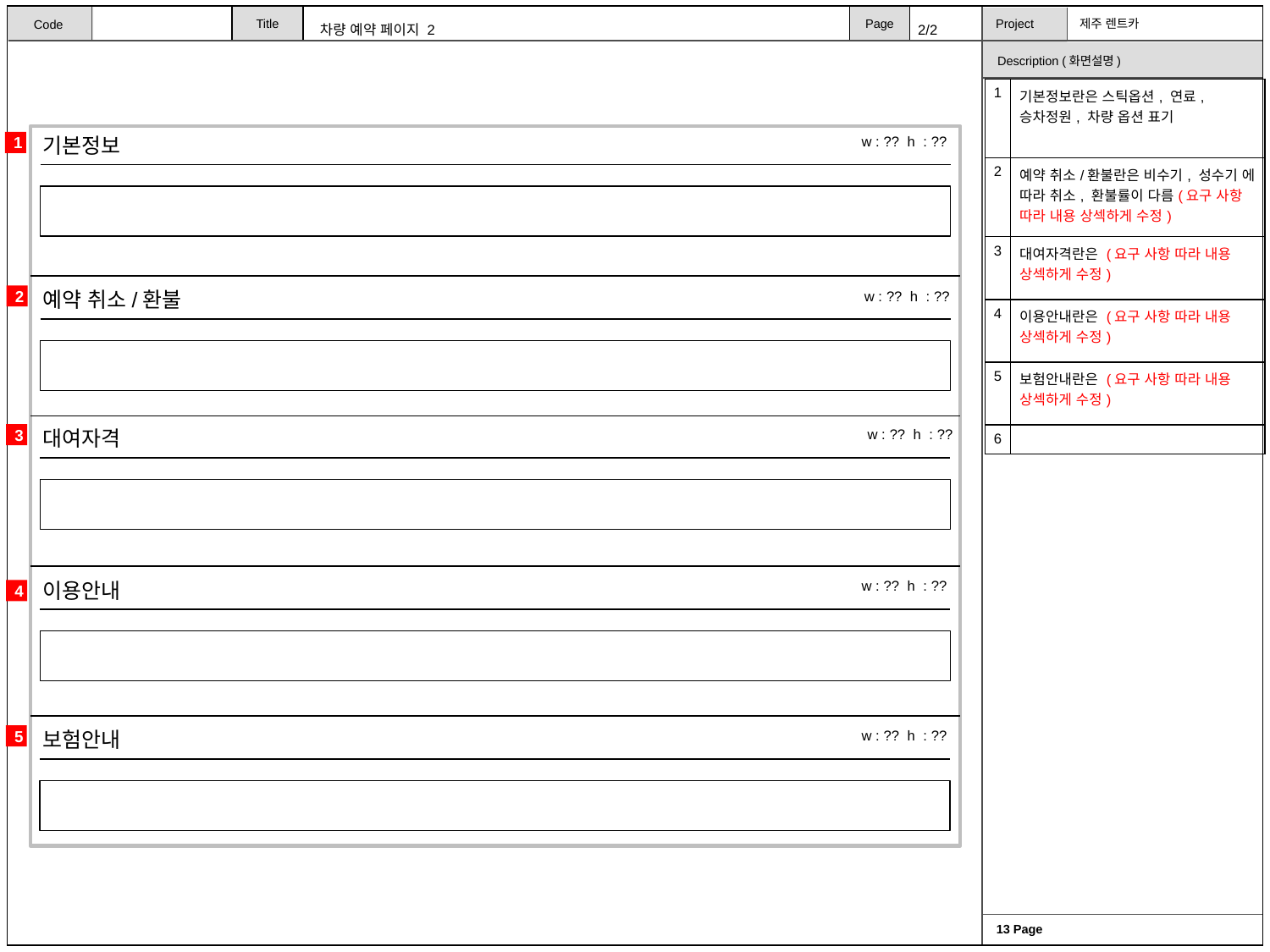

차량 예약 페이지 2
2/2
| 1 | 기본정보란은 스틱옵션, 연료, 승차정원, 차량 옵션 표기 |
| --- | --- |
| 2 | 예약 취소/환불란은 비수기, 성수기 에 따라 취소, 환불률이 다름(요구 사항 따라 내용 상섹하게 수정) |
| 3 | 대여자격란은 (요구 사항 따라 내용 상섹하게 수정) |
| 4 | 이용안내란은 (요구 사항 따라 내용 상섹하게 수정) |
| 5 | 보험안내란은 (요구 사항 따라 내용 상섹하게 수정) |
| 6 |  |

기본정보
w : ??  h  : ??
1

예약 취소/환불
w : ??  h  : ??
2

대여자격
w : ??  h  : ??
3

이용안내
w : ??  h  : ??
4

보험안내
w : ??  h  : ??
5